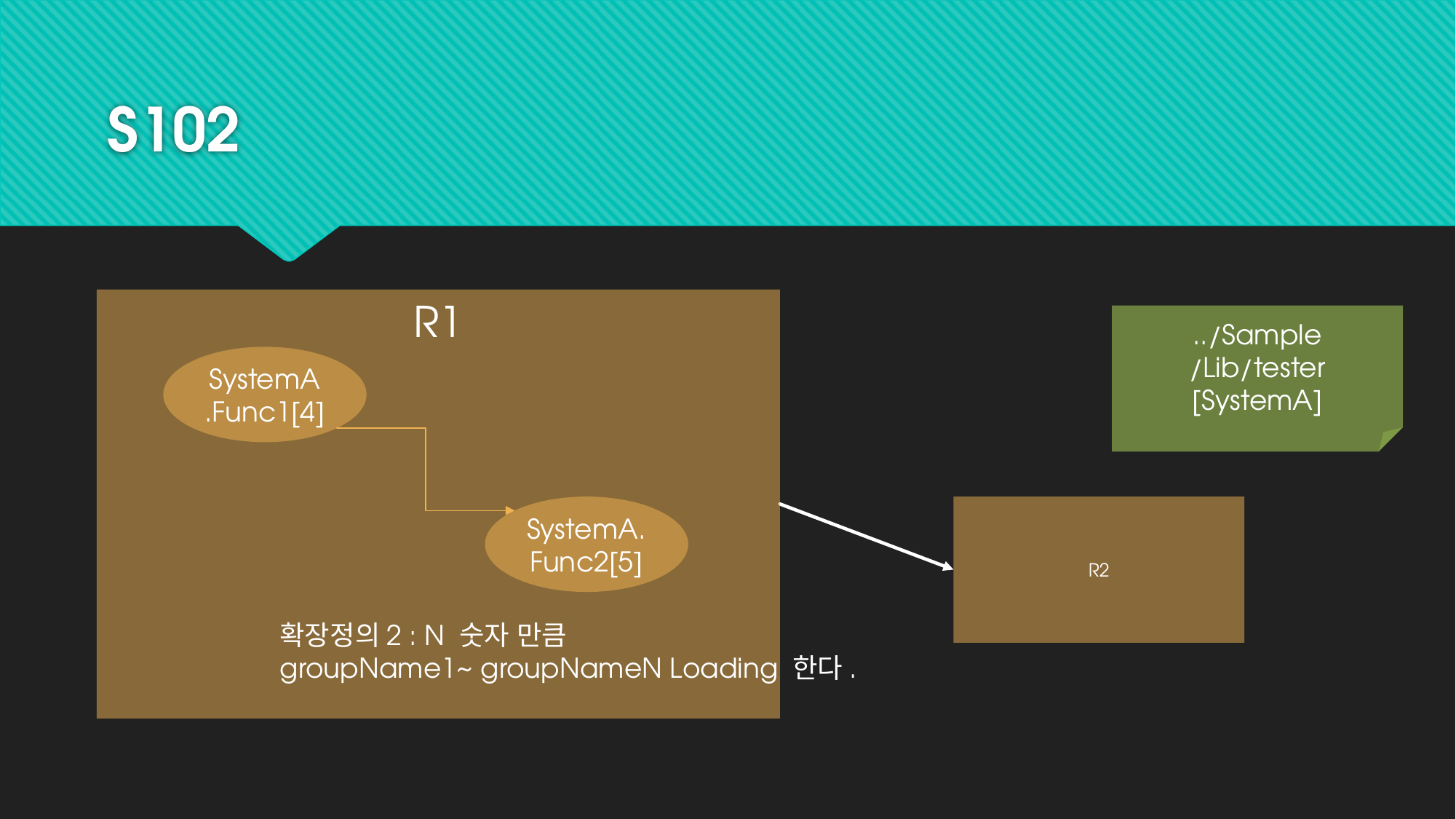

# S102
R1
SystemA .Func1[4]
SystemA.Func2[5]
../Sample
/Lib/tester
[SystemA]
R2
확장정의2 : N 숫자 만큼
groupName1~ groupNameN Loading 한다.